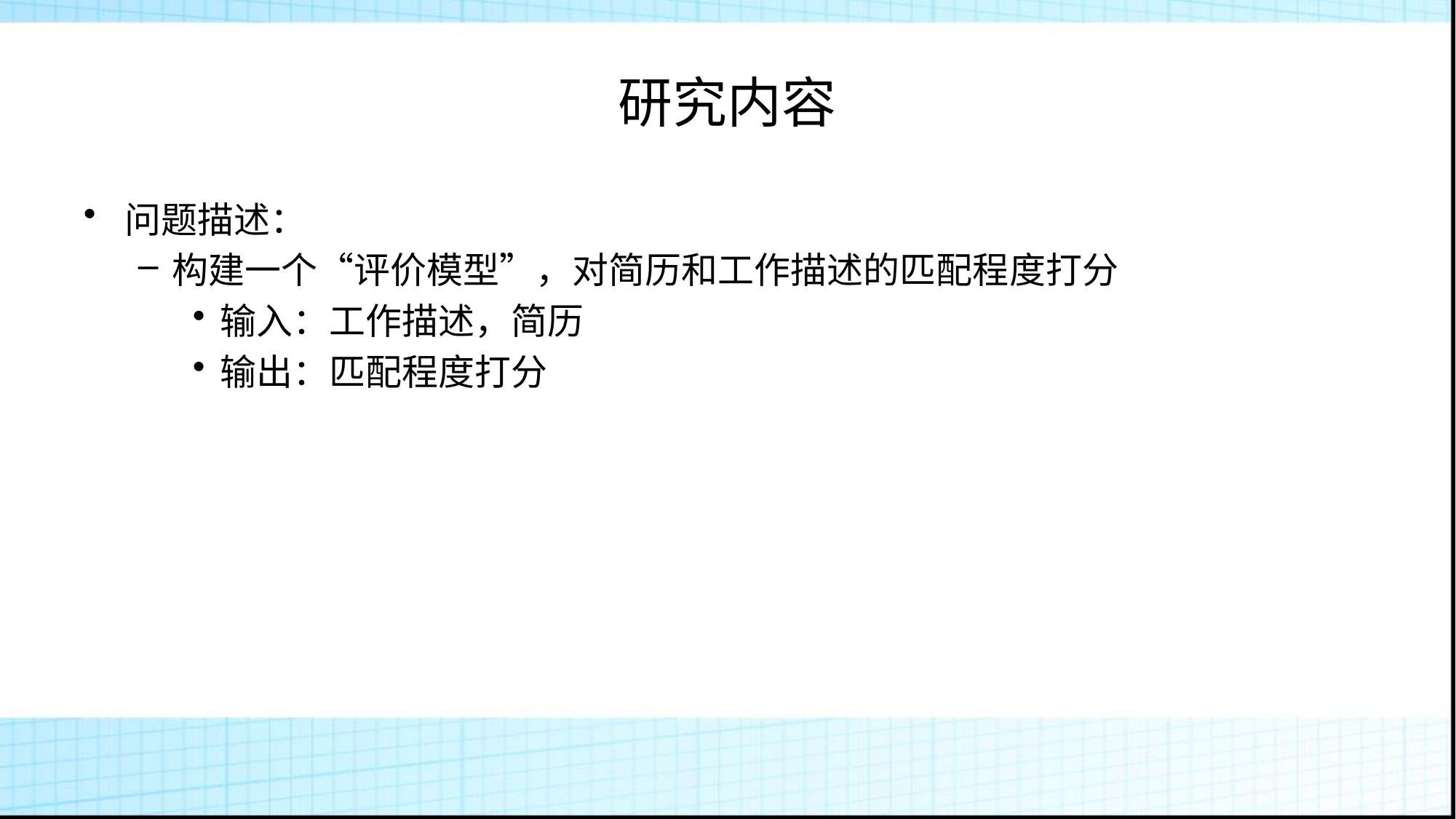

# 研究内容
问题描述：
构建一个“评价模型”，对简历和工作描述的匹配程度打分
输入：工作描述，简历
输出：匹配程度打分